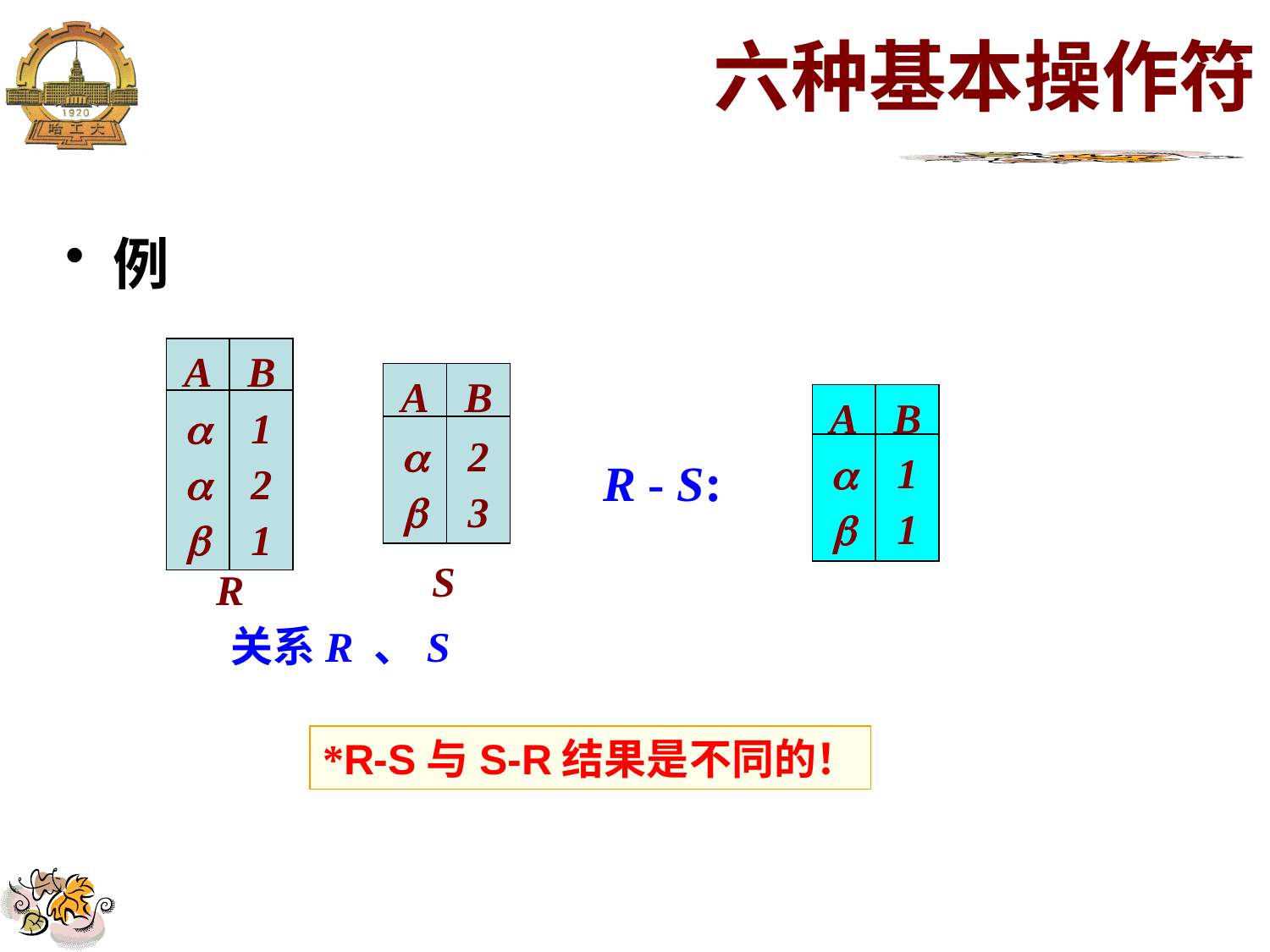

# 六种基本操作符
例

A
B
A
B
α
α
β
1
2
1
α
β
2
3
S
R
A
B
α
β
1
1
 R - S:
 关系R 、S
*R-S与S-R结果是不同的！